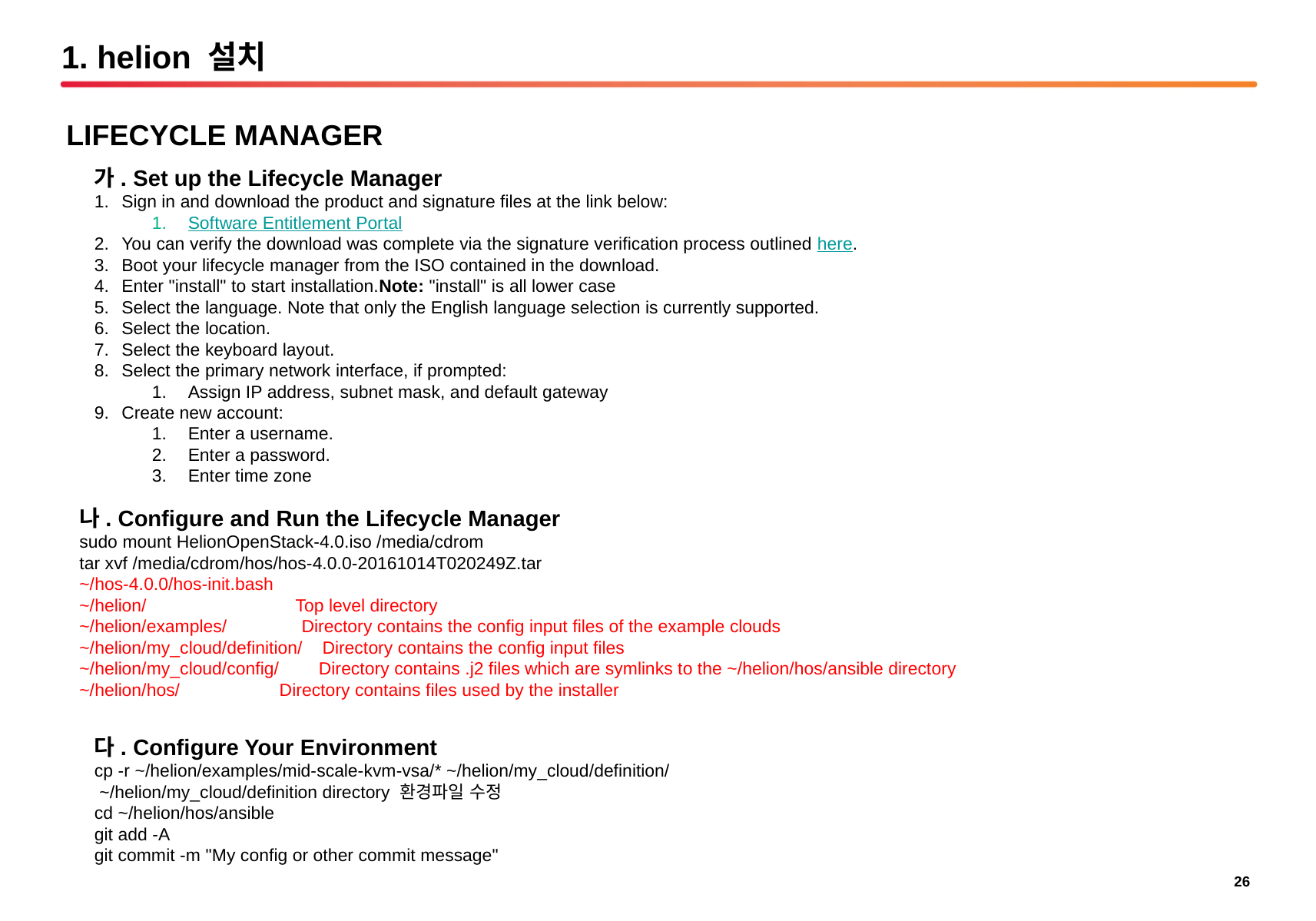

# 1. helion 설치
LIFECYCLE MANAGER
가. Set up the Lifecycle Manager
Sign in and download the product and signature files at the link below:
Software Entitlement Portal
You can verify the download was complete via the signature verification process outlined here.
Boot your lifecycle manager from the ISO contained in the download.
Enter "install" to start installation.Note: "install" is all lower case
Select the language. Note that only the English language selection is currently supported.
Select the location.
Select the keyboard layout.
Select the primary network interface, if prompted:
Assign IP address, subnet mask, and default gateway
Create new account:
Enter a username.
Enter a password.
Enter time zone
나. Configure and Run the Lifecycle Manager
sudo mount HelionOpenStack-4.0.iso /media/cdrom
tar xvf /media/cdrom/hos/hos-4.0.0-20161014T020249Z.tar
~/hos-4.0.0/hos-init.bash
~/helion/                              Top level directory
~/helion/examples/               Directory contains the config input files of the example clouds
~/helion/my_cloud/definition/    Directory contains the config input files
~/helion/my_cloud/config/        Directory contains .j2 files which are symlinks to the ~/helion/hos/ansible directory
~/helion/hos/                    Directory contains files used by the installer
다. Configure Your Environment
cp -r ~/helion/examples/mid-scale-kvm-vsa/* ~/helion/my_cloud/definition/
 ~/helion/my_cloud/definition directory 환경파일 수정
cd ~/helion/hos/ansible
git add -A
git commit -m "My config or other commit message"